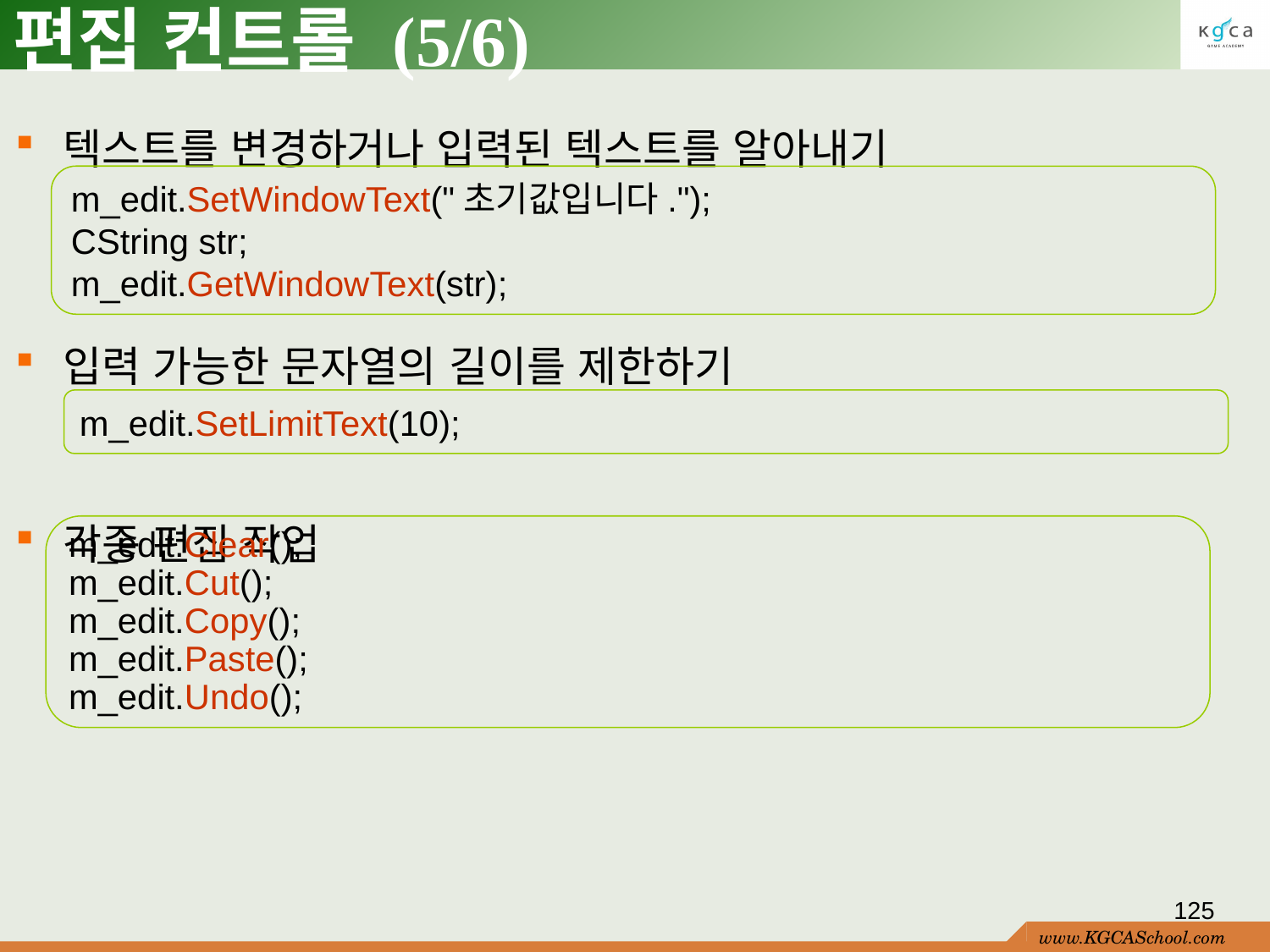

# 편집 컨트롤 (5/6)
텍스트를 변경하거나 입력된 텍스트를 알아내기

입력 가능한 문자열의 길이를 제한하기

각종 편집 작업
m_edit.SetWindowText("초기값입니다.");
CString str;
m_edit.GetWindowText(str);
m_edit.SetLimitText(10);
m_edit.Clear();
m_edit.Cut();
m_edit.Copy();
m_edit.Paste();
m_edit.Undo();
125